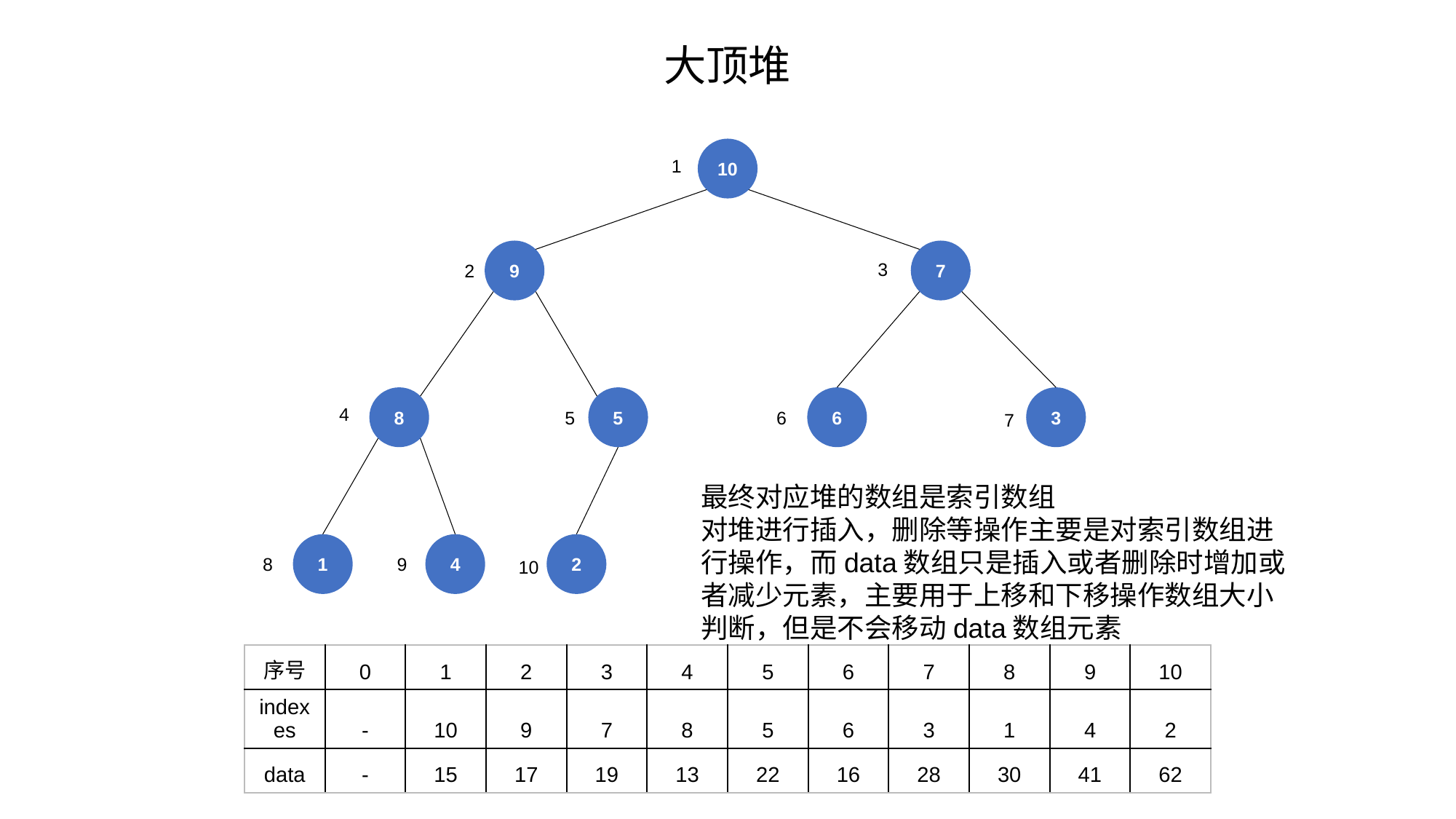

# 大顶堆
10
1
9
7
3
2
8
5
6
3
4
5
6
7
最终对应堆的数组是索引数组
对堆进行插入，删除等操作主要是对索引数组进行操作，而data数组只是插入或者删除时增加或者减少元素，主要用于上移和下移操作数组大小判断，但是不会移动data数组元素
1
4
2
10
8
9
| 序号 | 0 | 1 | 2 | 3 | 4 | 5 | 6 | 7 | 8 | 9 | 10 |
| --- | --- | --- | --- | --- | --- | --- | --- | --- | --- | --- | --- |
| indexes | - | 10 | 9 | 7 | 8 | 5 | 6 | 3 | 1 | 4 | 2 |
| data | - | 15 | 17 | 19 | 13 | 22 | 16 | 28 | 30 | 41 | 62 |